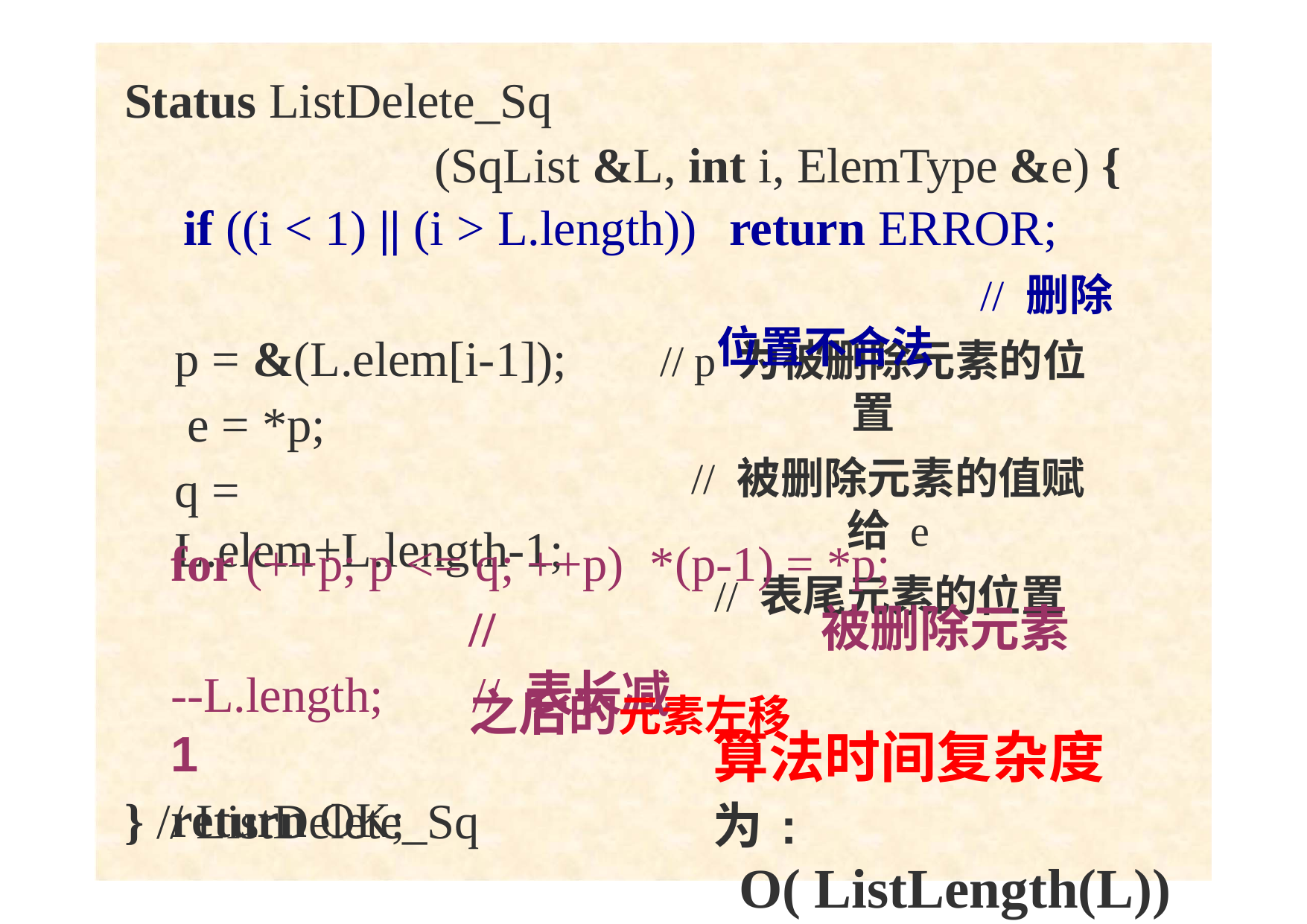

# Status ListDelete_Sq
(SqList &L, int i, ElemType &e) {  if ((i < 1) || (i > L.length))	return ERROR;
// 删除位置不合法
// p 为被删除元素的位置
// 被删除元素的值赋给 e
// 表尾元素的位置
p = &(L.elem[i-1]);  e = *p;
q = L.elem+L.length-1;
for (++p; p <= q; ++p)	*(p-1) = *p;
//	被删除元素之后的元素左移
--L.length;	// 表长减1
return OK;
算法时间复杂度为:
O( ListLength(L))
} // ListDelete_Sq